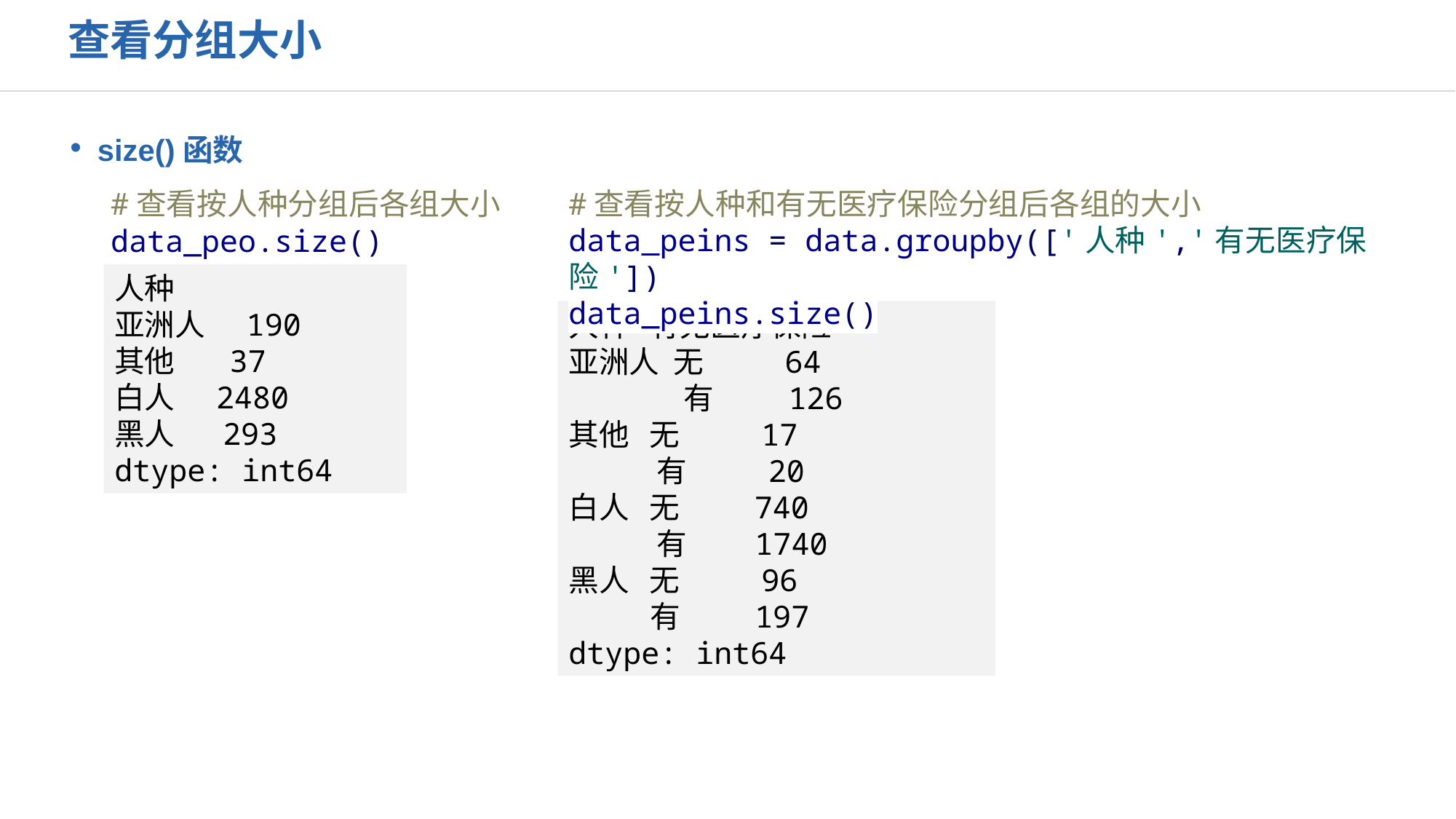

查看分组大小
size()函数

#查看按人种和有无医疗保险分组后各组的大小
data_peins = data.groupby(['人种','有无医疗保险'])
data_peins.size()
#查看按人种分组后各组大小
data_peo.size()
人种
亚洲人     190
其他       37
白人     2480
黑人      293
dtype: int64
人种   有无医疗保险
亚洲人  无           64
                有          126
其他   无           17
            有           20
白人   无          740
            有         1740
黑人   无           96
           有          197
dtype: int64